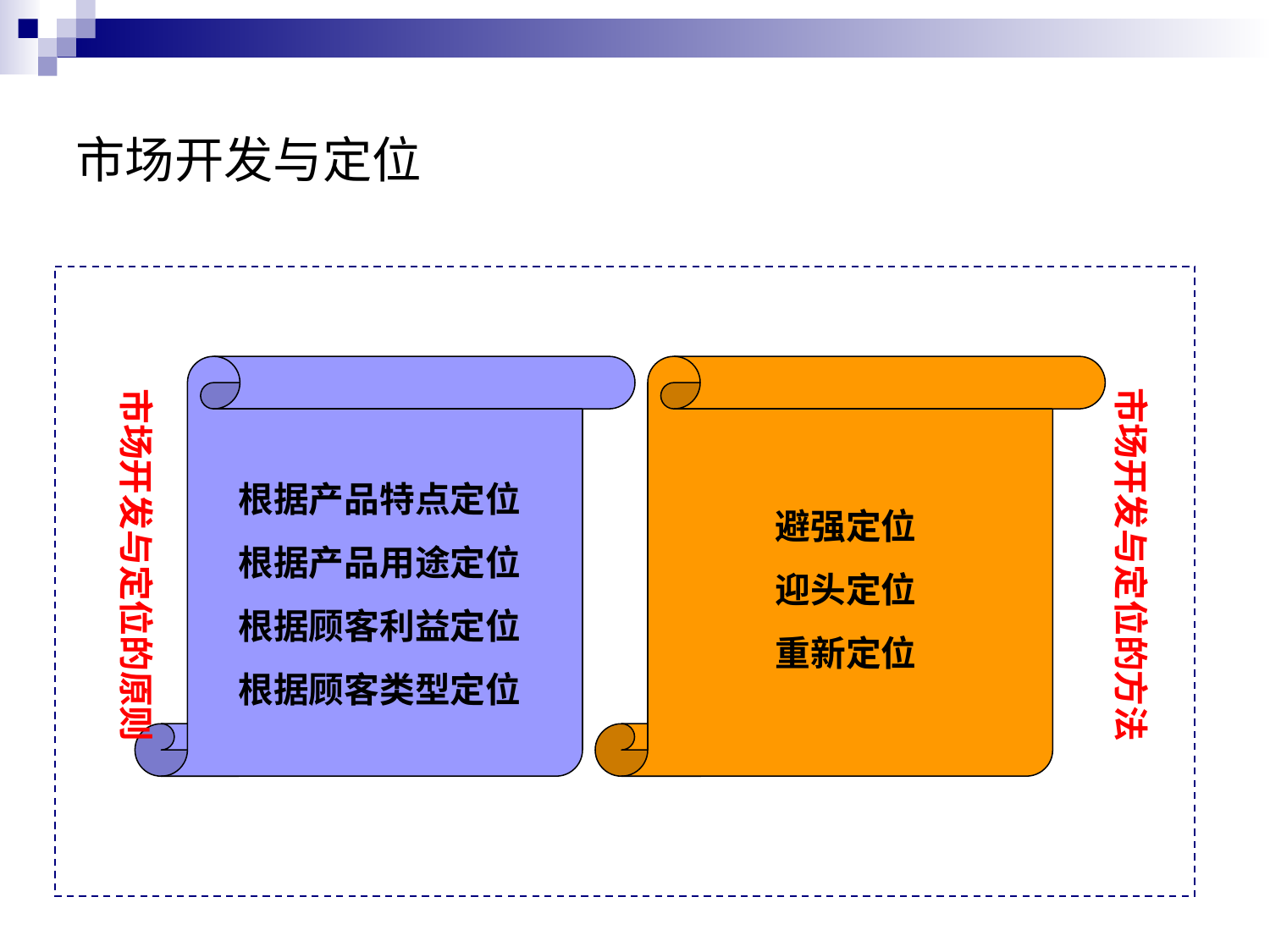

# 市场开发与定位

根据产品特点定位
根据产品用途定位
根据顾客利益定位
根据顾客类型定位
避强定位
迎头定位
重新定位
市场开发与定位的方法
市场开发与定位的原则